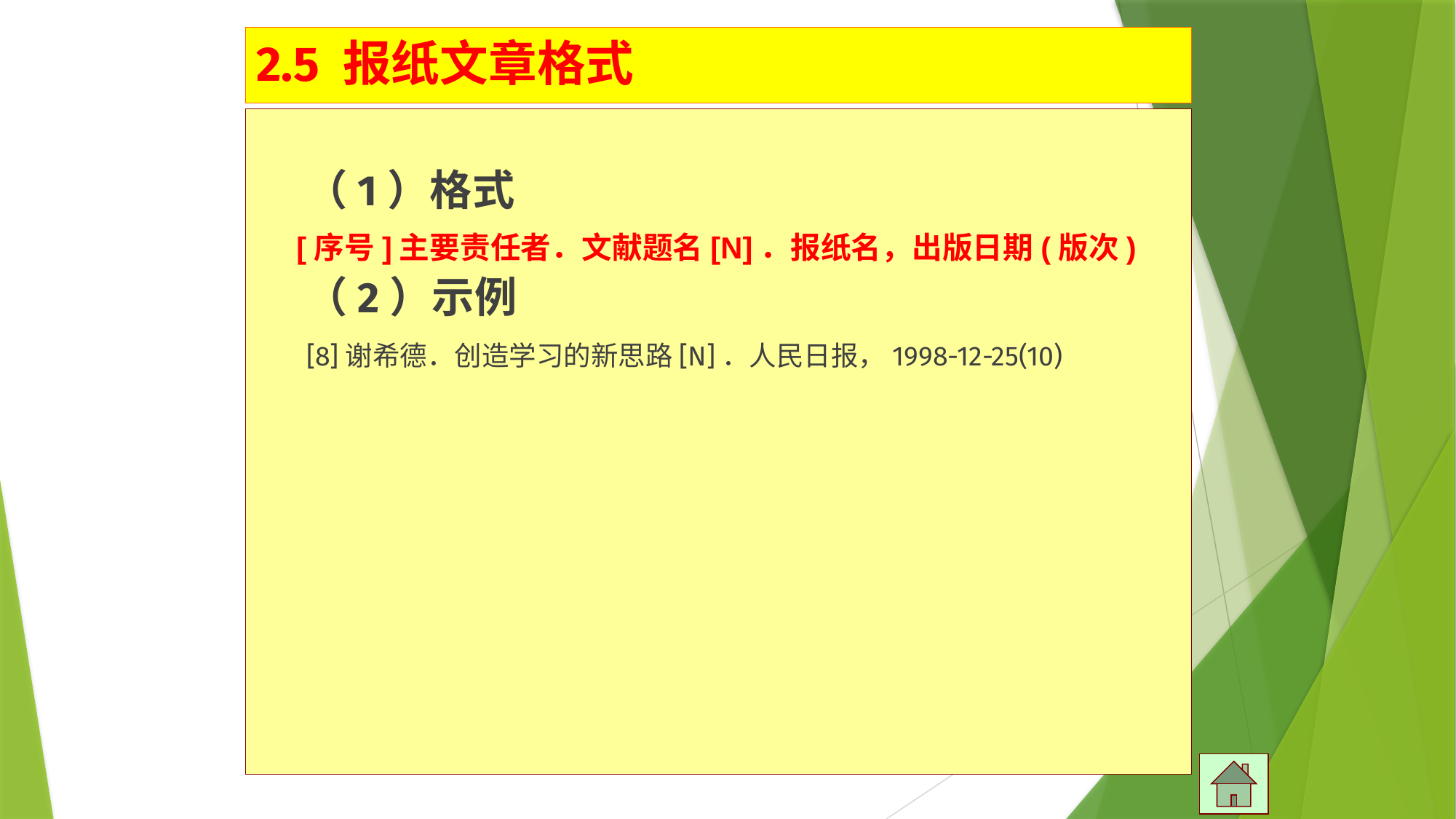

# 2.5 报纸文章格式

    （1）格式
    [序号]主要责任者．文献题名[N]．报纸名，出版日期(版次)
    （2）示例
     [8]谢希德．创造学习的新思路[N]．人民日报，1998-12-25(10)